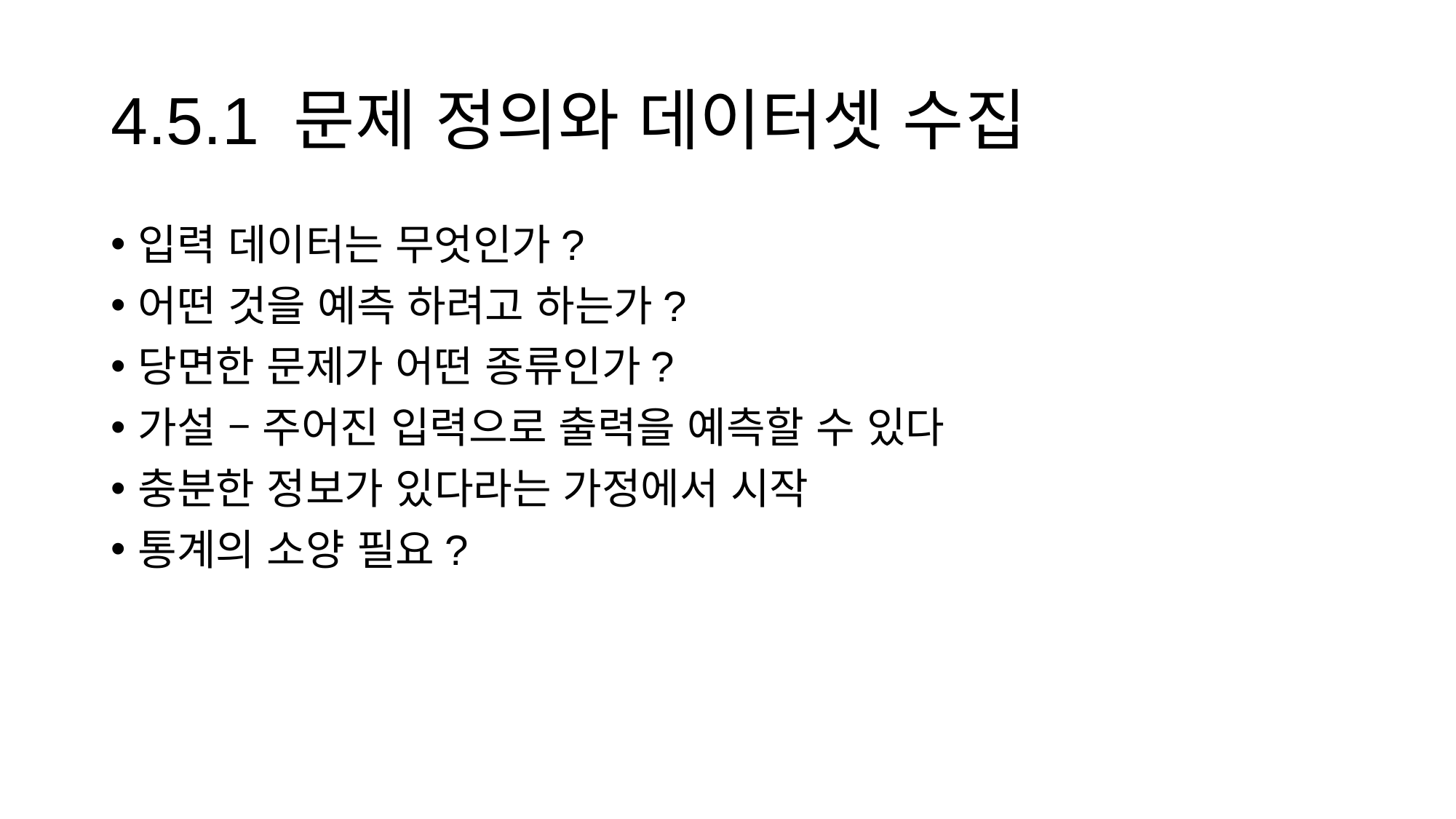

# 4.5.1 문제 정의와 데이터셋 수집
입력 데이터는 무엇인가?
어떤 것을 예측 하려고 하는가?
당면한 문제가 어떤 종류인가?
가설 – 주어진 입력으로 출력을 예측할 수 있다
충분한 정보가 있다라는 가정에서 시작
통계의 소양 필요?